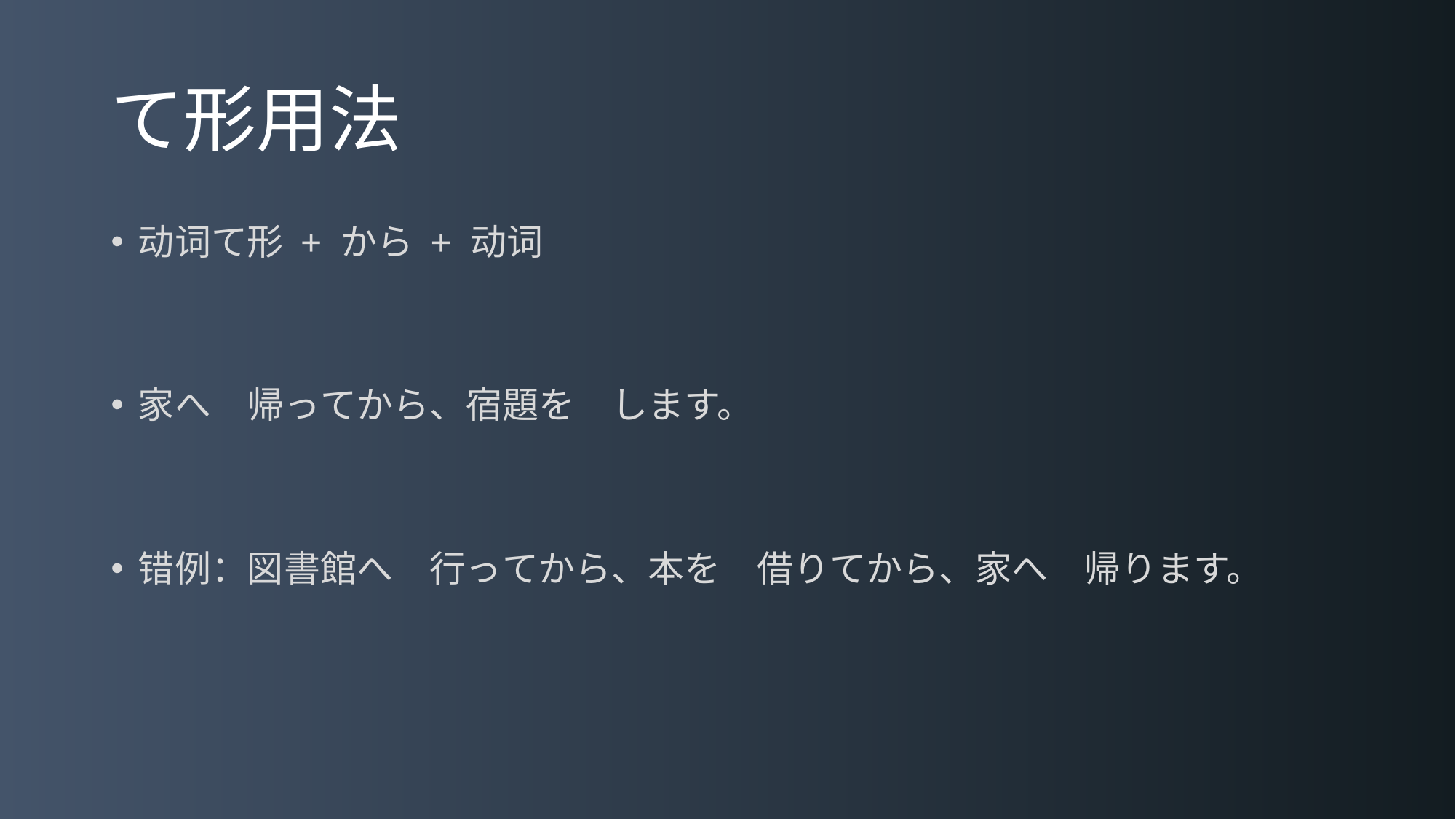

# て形用法
动词て形 + から + 动词

家へ　帰ってから、宿題を　します。

错例：図書館へ　行ってから、本を　借りてから、家へ　帰ります。